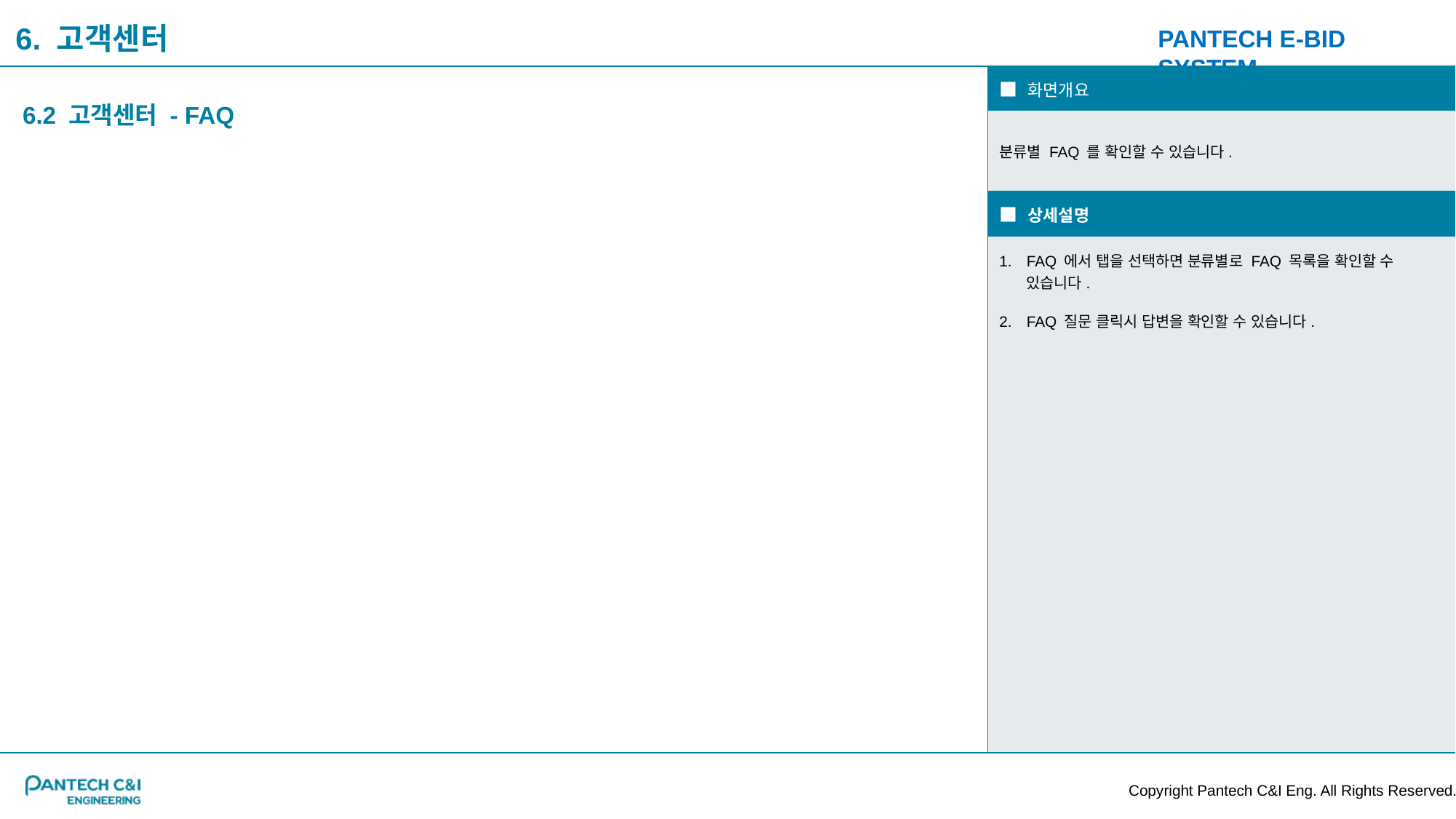

6. 고객센터
| ■ 화면개요 |
| --- |
| 분류별 FAQ 를 확인할 수 있습니다. |
| ■ 상세설명 |
| FAQ 에서 탭을 선택하면 분류별로 FAQ 목록을 확인할 수 있습니다. FAQ 질문 클릭시 답변을 확인할 수 있습니다. |
6.2 고객센터 - FAQ